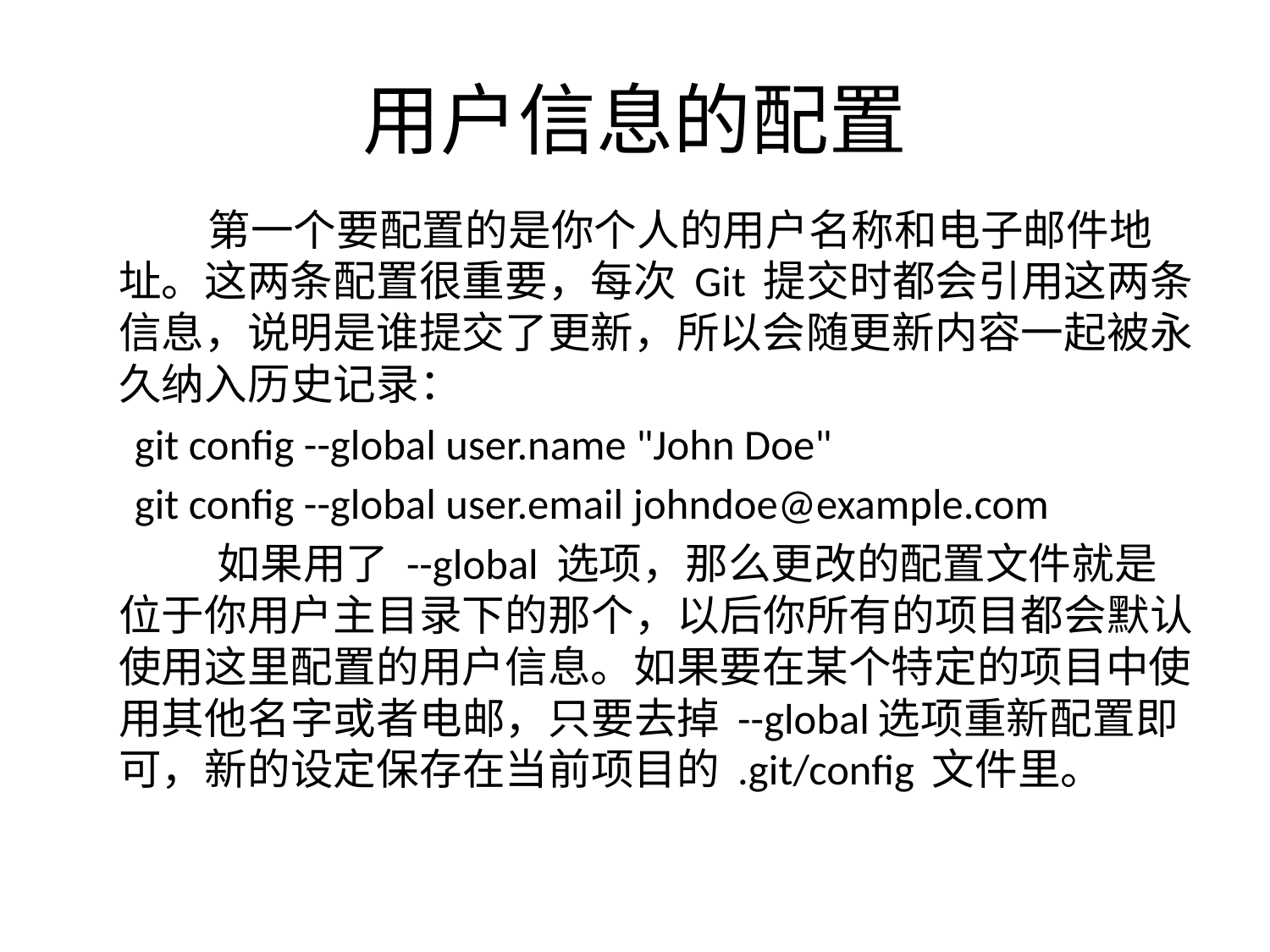

# 用户信息的配置
             第一个要配置的是你个人的用户名称和电子邮件地址。这两条配置很重要，每次 Git 提交时都会引用这两条信息，说明是谁提交了更新，所以会随更新内容一起被永久纳入历史记录：
      git config --global user.name "John Doe"
      git config --global user.email johndoe@example.com
              如果用了 --global 选项，那么更改的配置文件就是位于你用户主目录下的那个，以后你所有的项目都会默认使用这里配置的用户信息。如果要在某个特定的项目中使用其他名字或者电邮，只要去掉 --global选项重新配置即可，新的设定保存在当前项目的 .git/config 文件里。